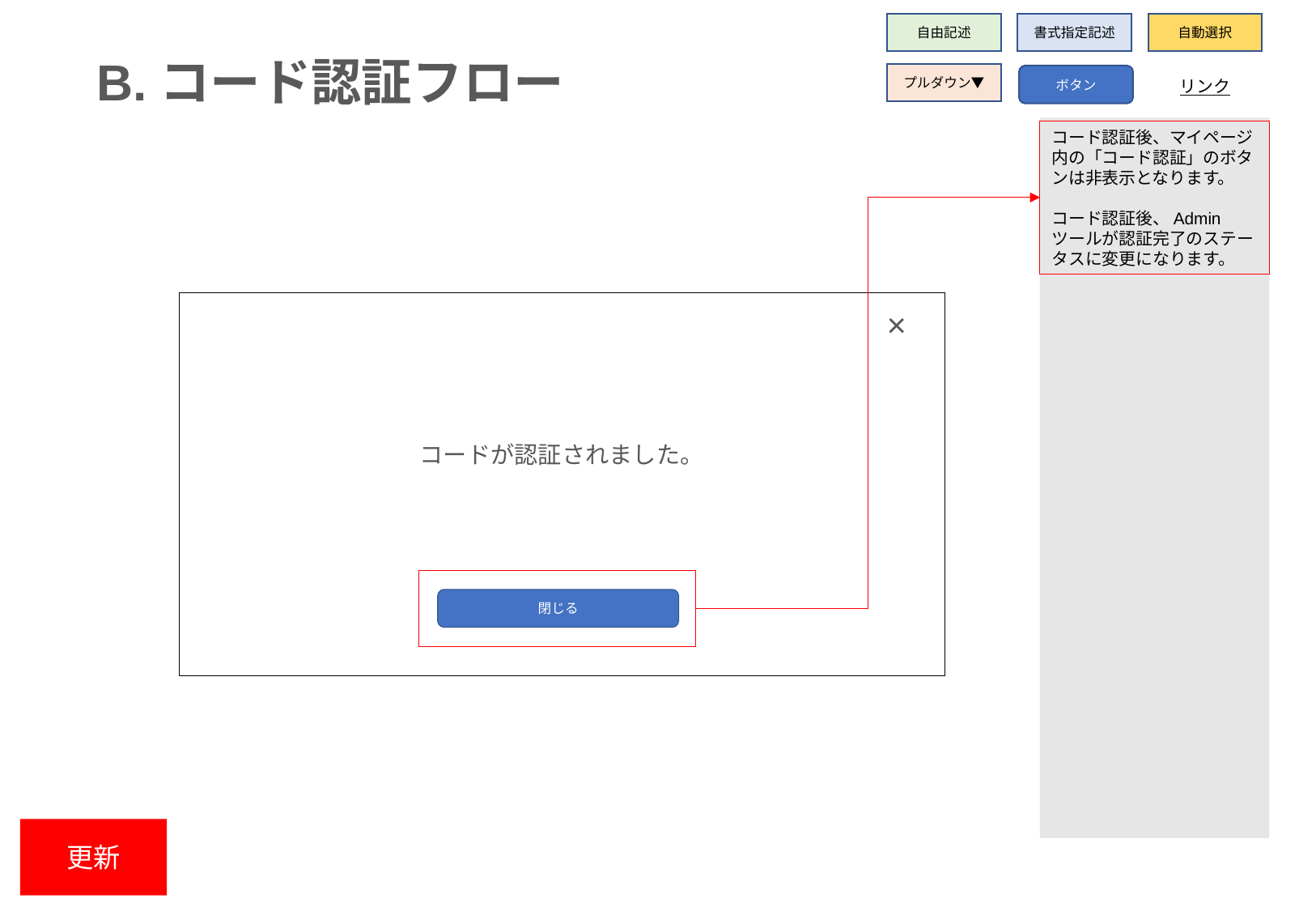

自由記述
書式指定記述
自動選択
B.コード認証フロー
プルダウン▼
ボタン
リンク

コード認証後、マイページ内の「コード認証」のボタンは非表示となります。

コード認証後、Adminツールが認証完了のステータスに変更になります。

×
コードが認証されました。

閉じる
更新